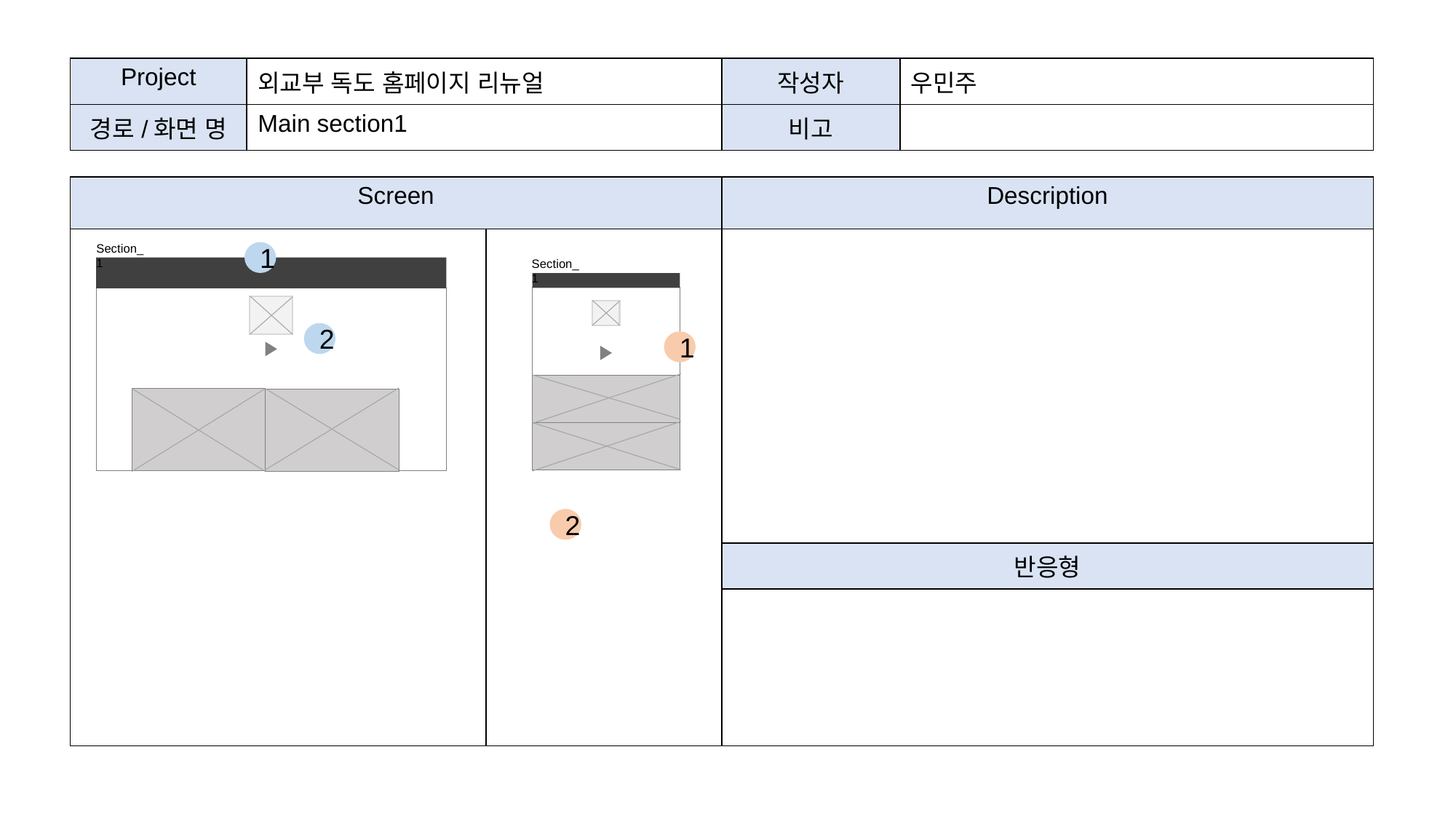

| Project | 외교부 독도 홈페이지 리뉴얼 | 작성자 | 우민주 |
| --- | --- | --- | --- |
| 경로/화면 명 | Main section1 | 비고 |  |
| Screen |  | Description |
| --- | --- | --- |
|  |  |  |
|  |  | 반응형 |
|  |  |  |
Section_1
1
Section_1

2
1

2